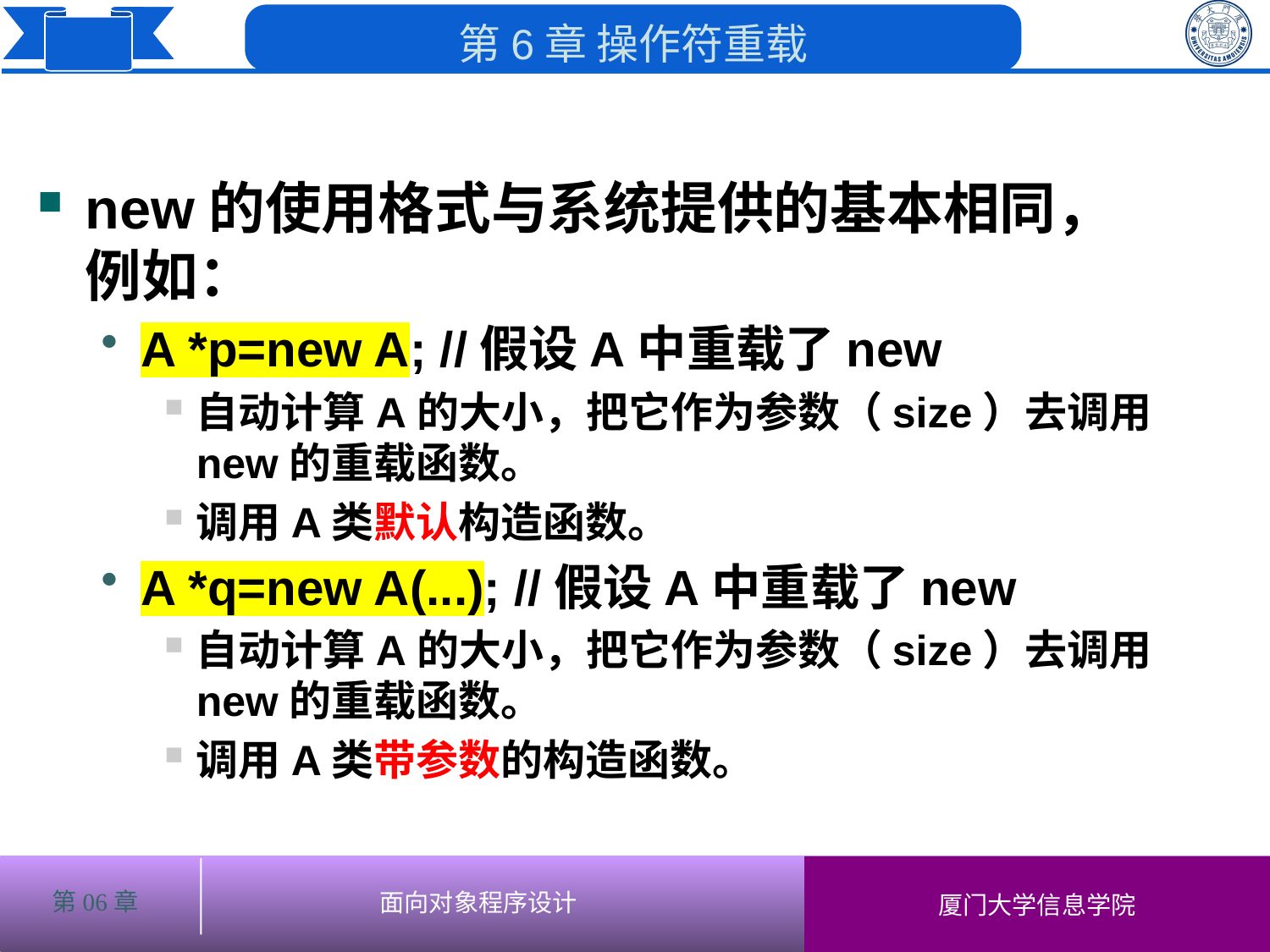

#
new的使用格式与系统提供的基本相同，例如：
A *p=new A; //假设A中重载了new
自动计算A的大小，把它作为参数（size）去调用new的重载函数。
调用A类默认构造函数。
A *q=new A(...); //假设A中重载了new
自动计算A的大小，把它作为参数（size）去调用new的重载函数。
调用A类带参数的构造函数。